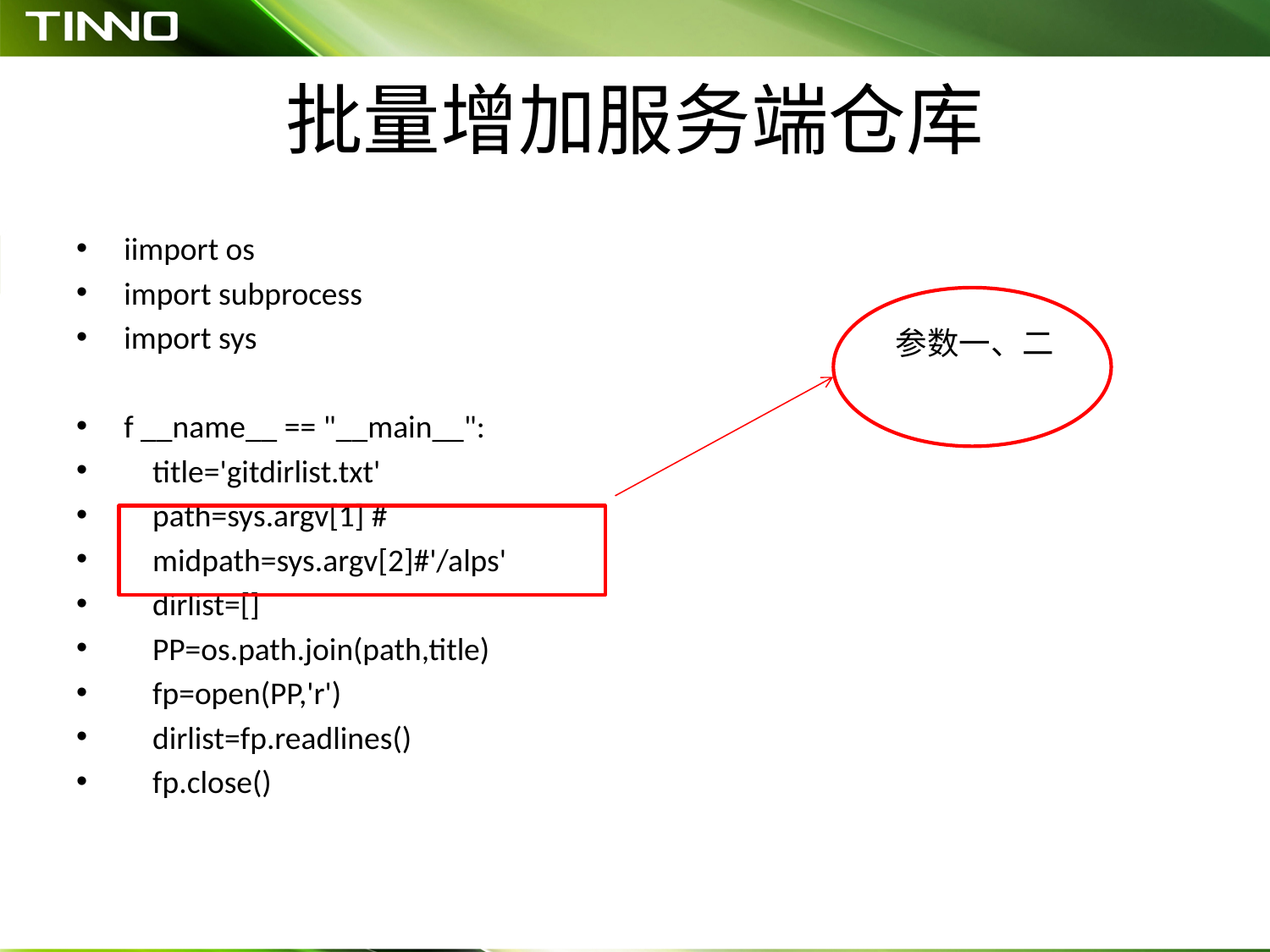

# 批量增加服务端仓库
iimport os
import subprocess
import sys

f __name__ == "__main__":
    title='gitdirlist.txt'
    path=sys.argv[1] #
    midpath=sys.argv[2]#'/alps'
    dirlist=[]
    PP=os.path.join(path,title)
    fp=open(PP,'r')
    dirlist=fp.readlines()
    fp.close()

参数一、二